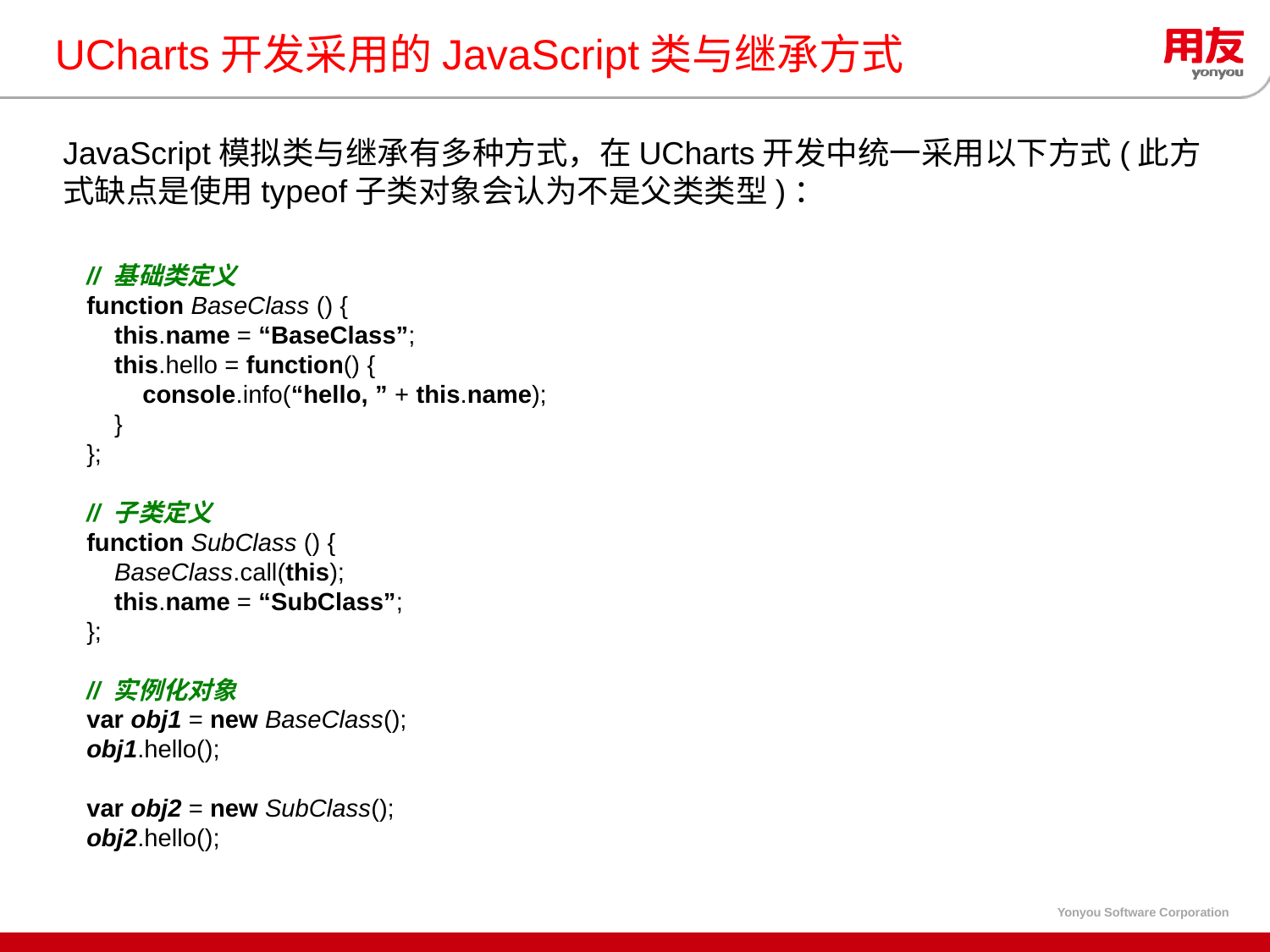

# UCharts开发采用的JavaScript类与继承方式
JavaScript模拟类与继承有多种方式，在UCharts开发中统一采用以下方式(此方
式缺点是使用typeof子类对象会认为不是父类类型)：
// 基础类定义
function BaseClass () {
    this.name = “BaseClass”;
    this.hello = function() {
        console.info(“hello, ” + this.name);
    }
};
// 子类定义
function SubClass () {
    BaseClass.call(this);
    this.name = “SubClass”;
};
// 实例化对象
var obj1 = new BaseClass();
obj1.hello();
var obj2 = new SubClass();
obj2.hello();